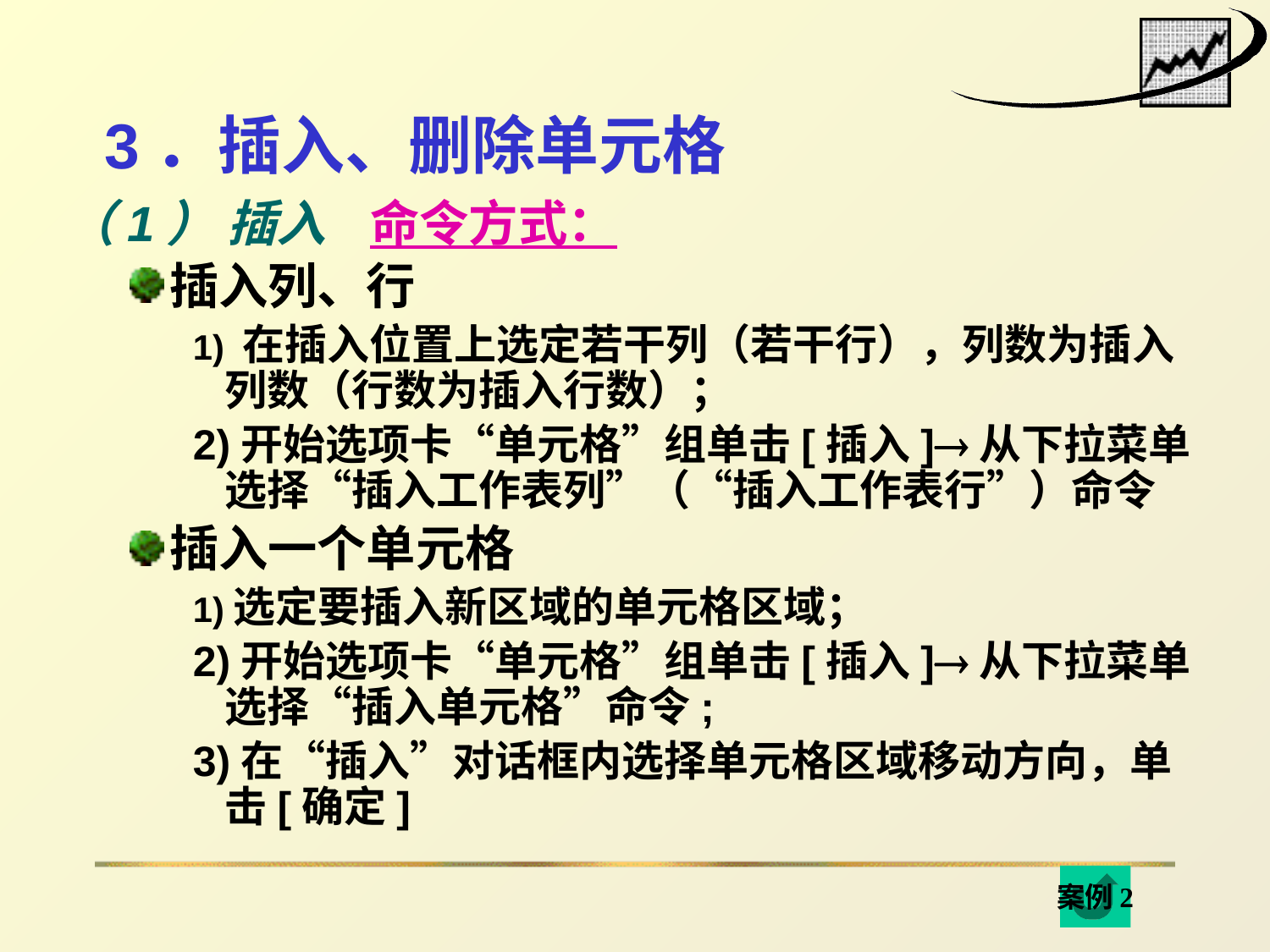

3．插入、删除单元格
（1） 插入    命令方式：
插入列、行
1) 在插入位置上选定若干列（若干行），列数为插入列数（行数为插入行数）；
2)开始选项卡“单元格”组单击[插入]→从下拉菜单选择“插入工作表列”（“插入工作表行”）命令
插入一个单元格
1)选定要插入新区域的单元格区域；
2)开始选项卡“单元格”组单击[插入]→从下拉菜单选择“插入单元格”命令;
3)在“插入”对话框内选择单元格区域移动方向，单击[确定]
案例2